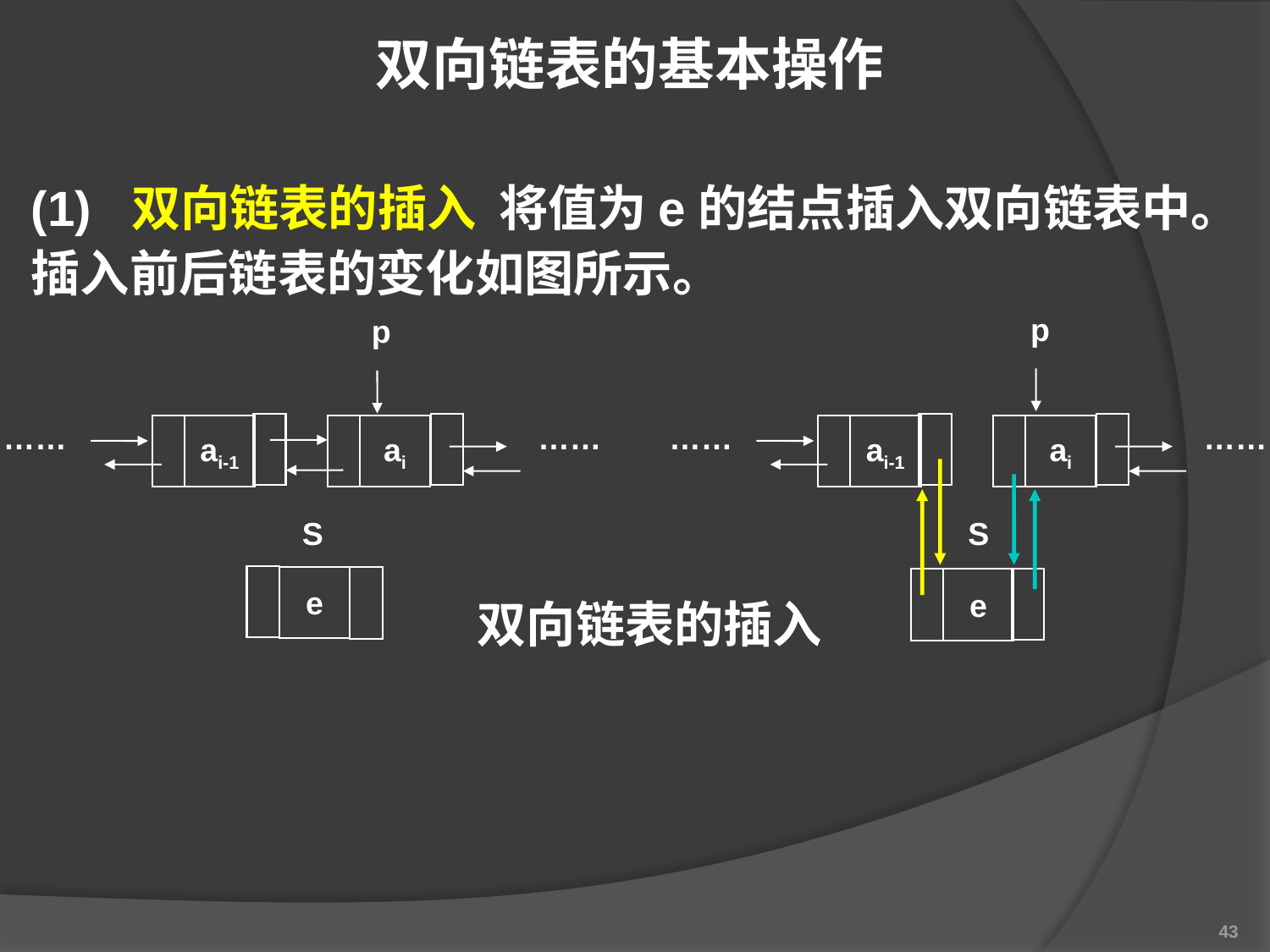

双向链表的基本操作

(1)  双向链表的插入  将值为e的结点插入双向链表中。插入前后链表的变化如图所示。
p

……
……

ai-1

ai

S

e
p

……
……

ai-1

ai

S

e

双向链表的插入
43